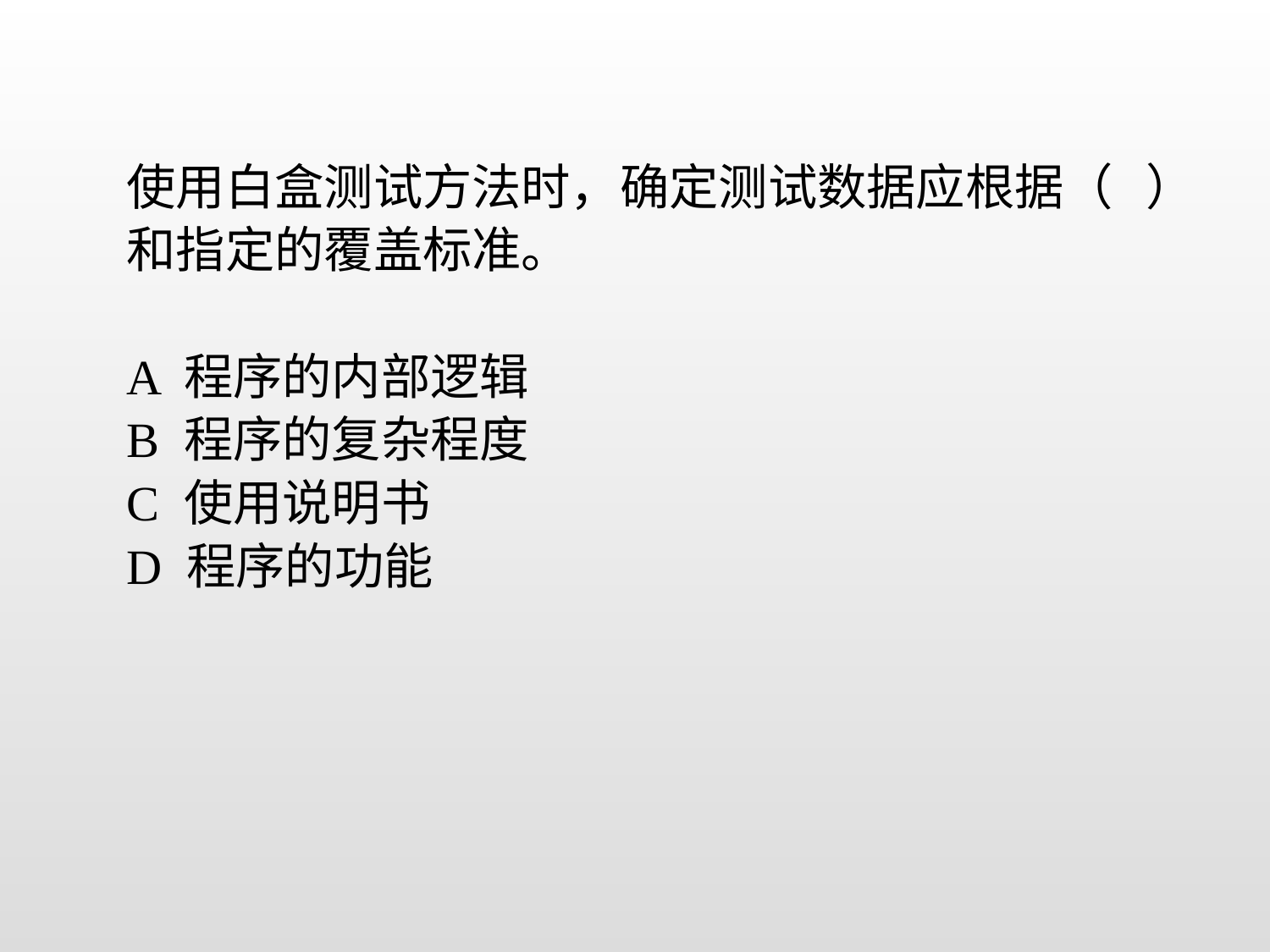

使用白盒测试方法时，确定测试数据应根据（   ）
和指定的覆盖标准。

A 程序的内部逻辑
B 程序的复杂程度
C 使用说明书
D 程序的功能